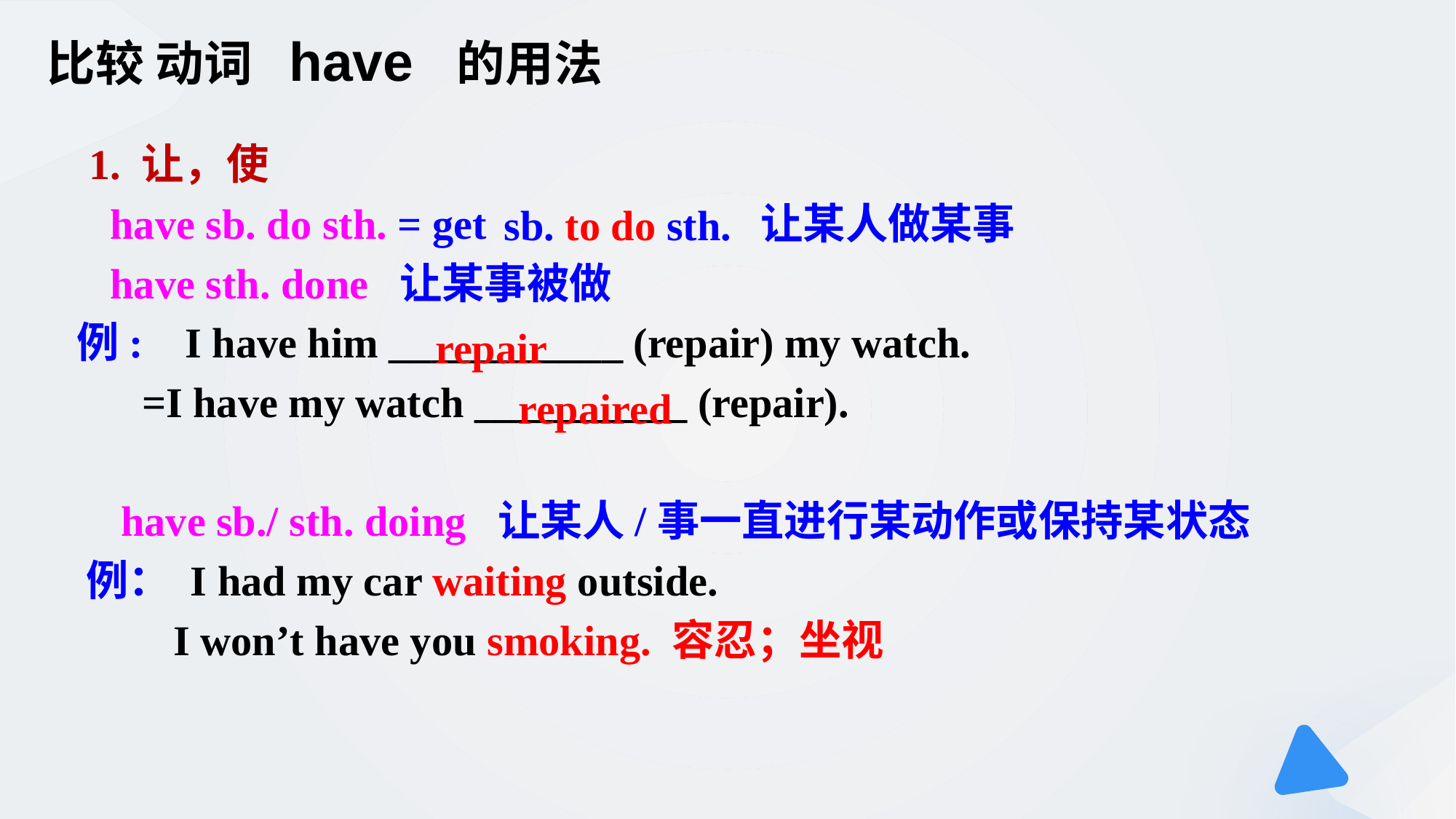

# 比较 动词  have  的用法
    1. 让，使
      have sb. do sth. = get                         让某人做某事
      have sth. done  让某事被做
  例:    I have him ___________ (repair) my watch.
         =I have my watch __________ (repair).

       have sb./ sth. doing  让某人/事一直进行某动作或保持某状态
   例： I had my car waiting outside.
            I won’t have you smoking. 容忍；坐视

sb. to do sth.
repair
repaired